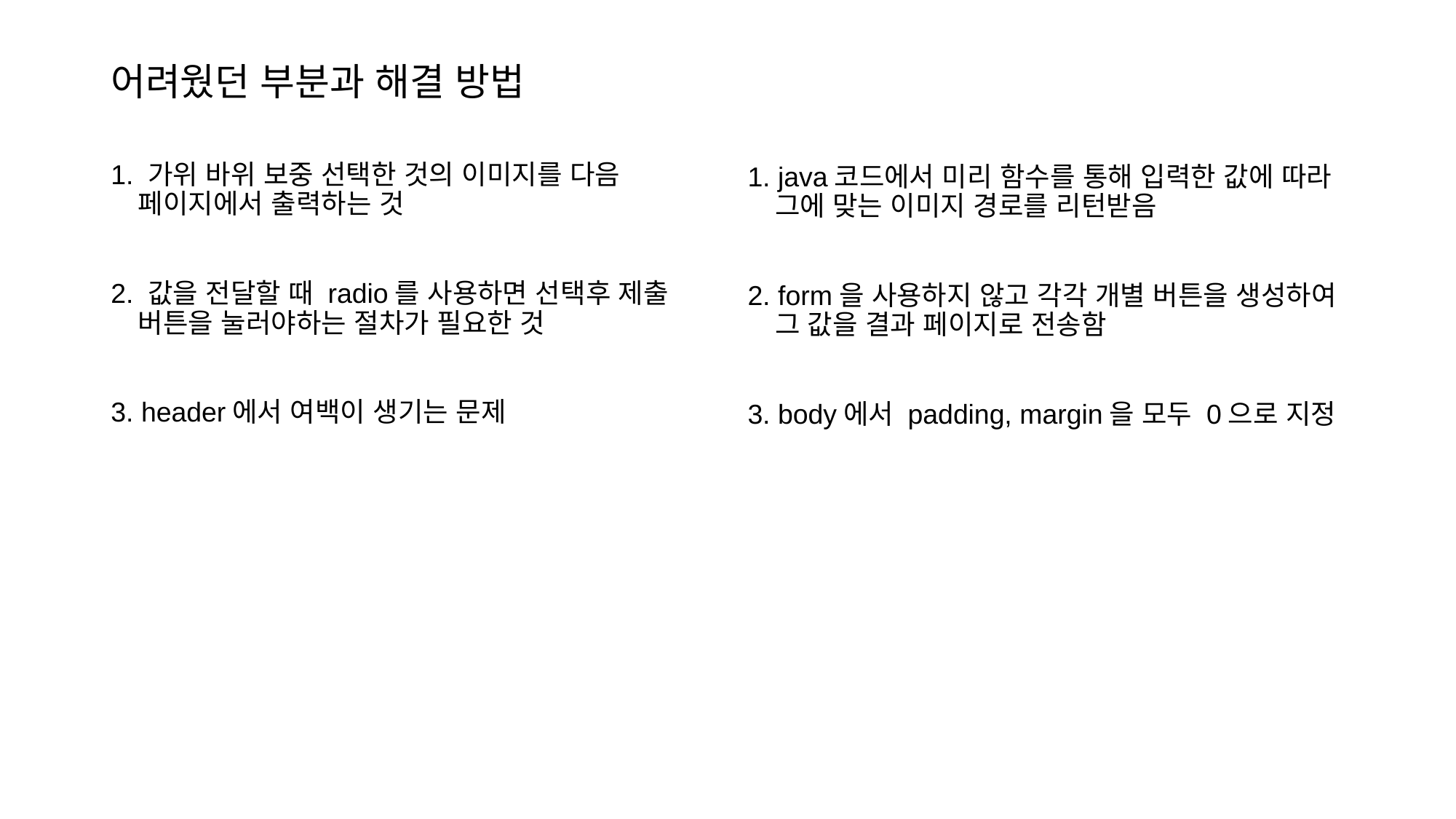

# 어려웠던 부분과 해결 방법
1. 가위 바위 보중 선택한 것의 이미지를 다음 페이지에서 출력하는 것

2. 값을 전달할 때 radio를 사용하면 선택후 제출 버튼을 눌러야하는 절차가 필요한 것

3. header에서 여백이 생기는 문제

1. java코드에서 미리 함수를 통해 입력한 값에 따라 그에 맞는 이미지 경로를 리턴받음

2. form을 사용하지 않고 각각 개별 버튼을 생성하여 그 값을 결과 페이지로 전송함

3. body에서 padding, margin을 모두 0으로 지정